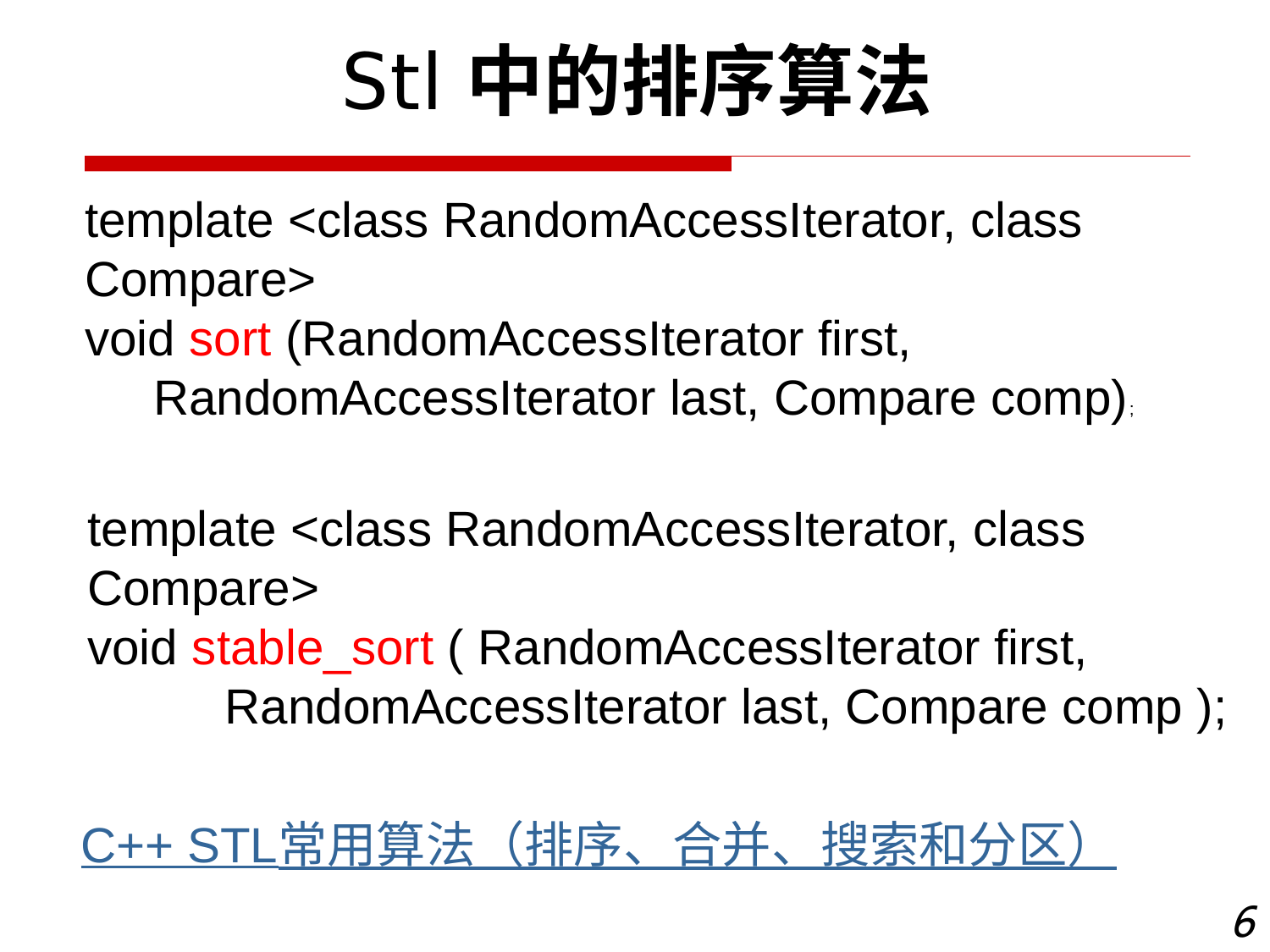

Stl中的排序算法
template <class RandomAccessIterator, class
Compare>
void sort (RandomAccessIterator first,
     RandomAccessIterator last, Compare comp);
template <class RandomAccessIterator, class Compare>
void stable_sort ( RandomAccessIterator first,
          RandomAccessIterator last, Compare comp );
C++ STL常用算法（排序、合并、搜索和分区）
6